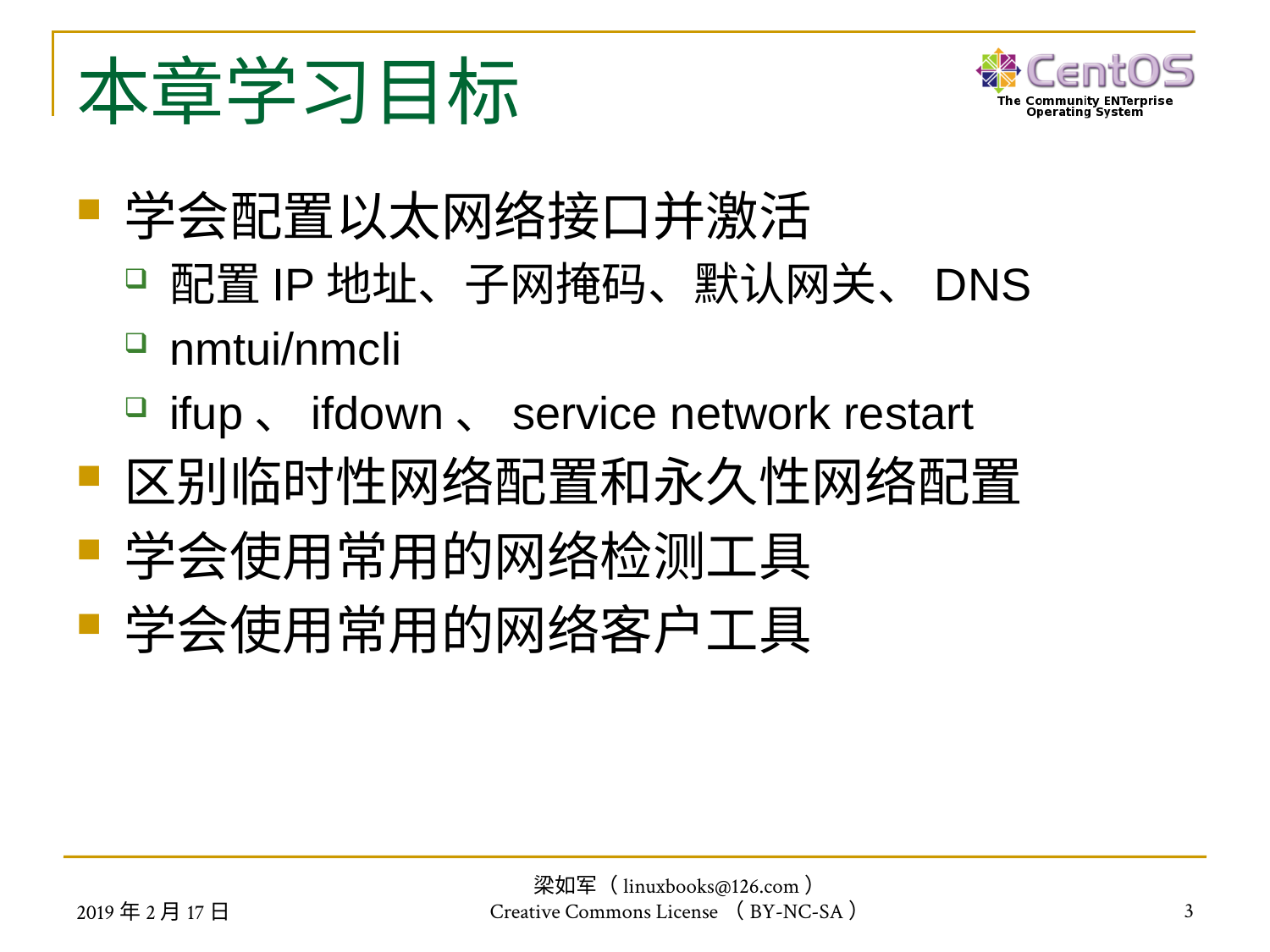

# 本章学习目标
学会配置以太网络接口并激活
配置IP地址、子网掩码、默认网关、DNS
nmtui/nmcli
ifup、ifdown、service network restart
区别临时性网络配置和永久性网络配置
学会使用常用的网络检测工具
学会使用常用的网络客户工具
梁如军（linuxbooks@126.com）
Creative Commons License（BY-NC-SA）
2019年2月17日
3